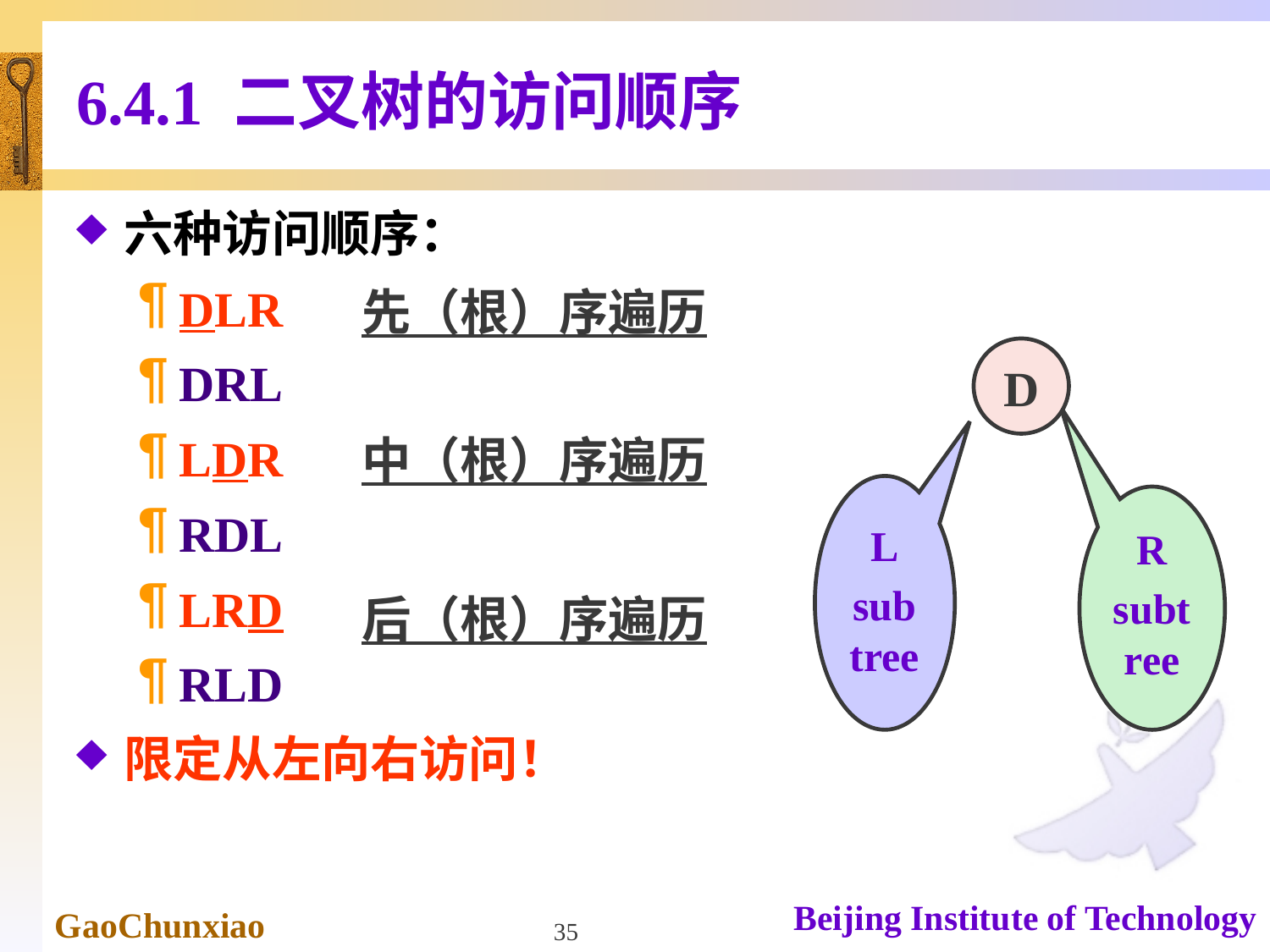

# 6.4.1 二叉树的访问顺序
六种访问顺序：
DLR
DRL
LDR
RDL
LRD
RLD
限定从左向右访问！
先（根）序遍历

D
L
subtree
R
subtree
中（根）序遍历
后（根）序遍历
35